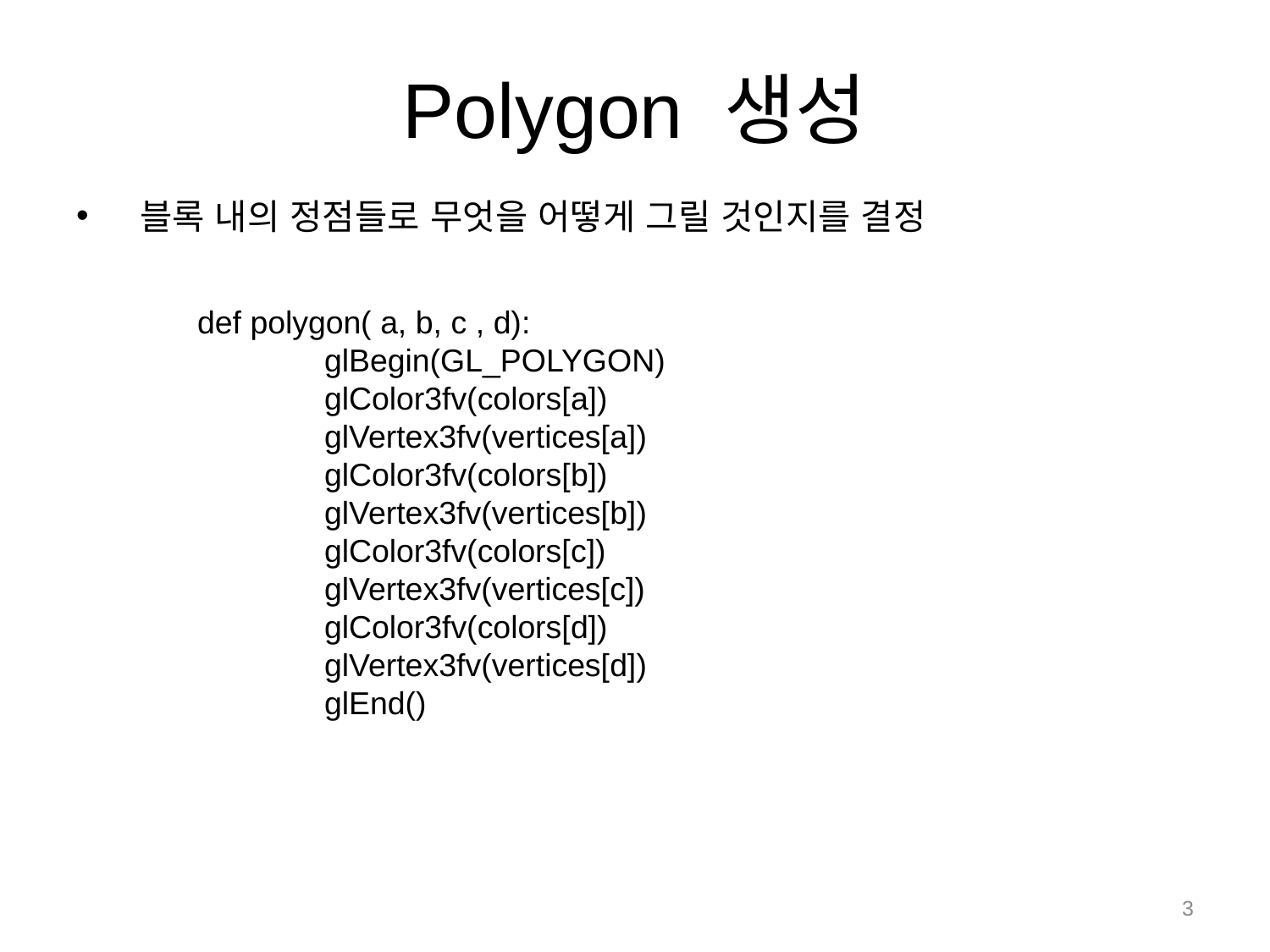

# Polygon 생성
블록 내의 정점들로 무엇을 어떻게 그릴 것인지를 결정
def polygon( a, b, c , d):
	glBegin(GL_POLYGON)
	glColor3fv(colors[a])
	glVertex3fv(vertices[a])
	glColor3fv(colors[b])
	glVertex3fv(vertices[b])
	glColor3fv(colors[c])
	glVertex3fv(vertices[c])
	glColor3fv(colors[d])
	glVertex3fv(vertices[d])
	glEnd()
3